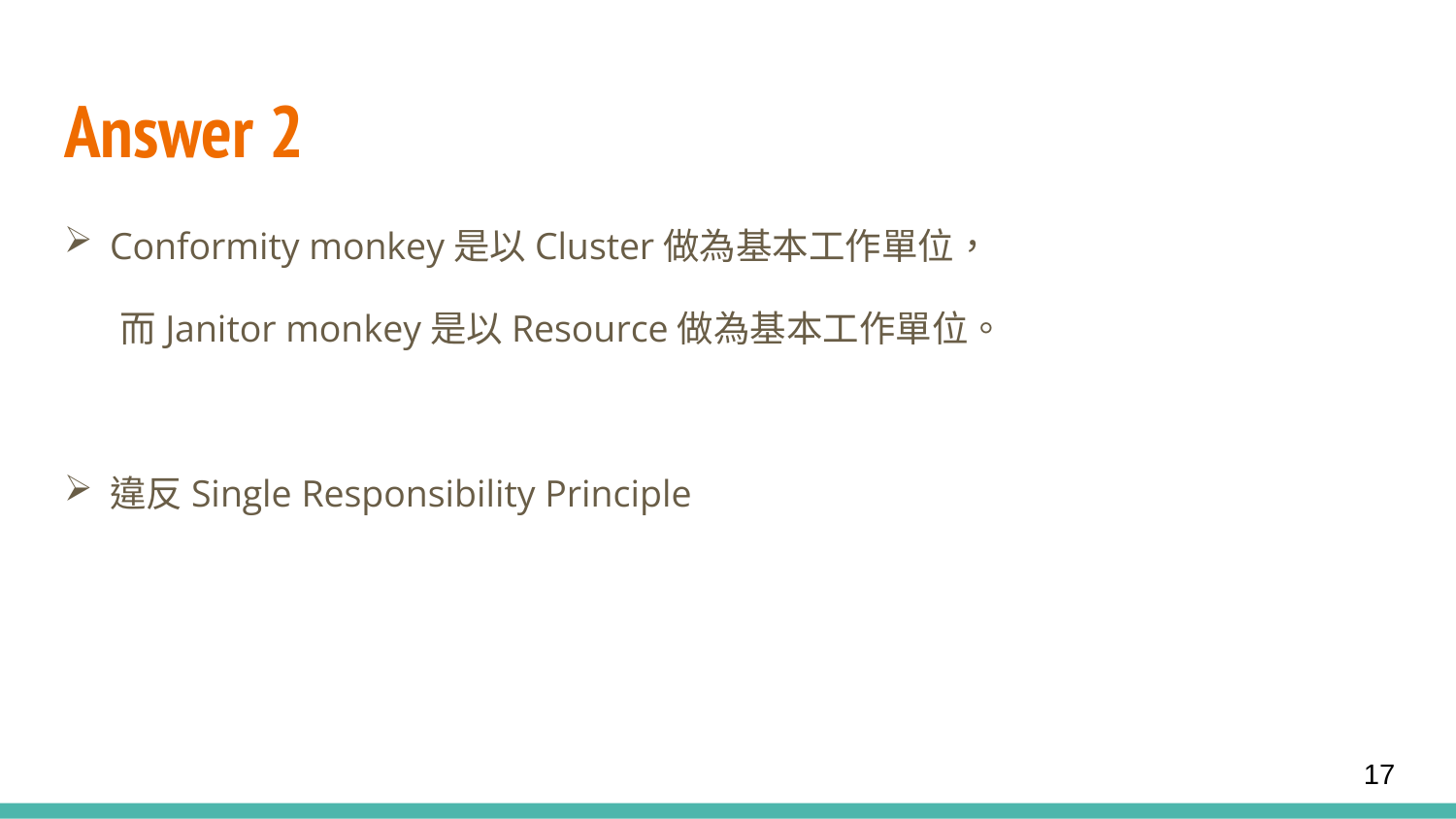

# Answer 2
Conformity monkey是以Cluster做為基本工作單位，
     而Janitor monkey是以Resource做為基本工作單位。

違反Single Responsibility Principle
17